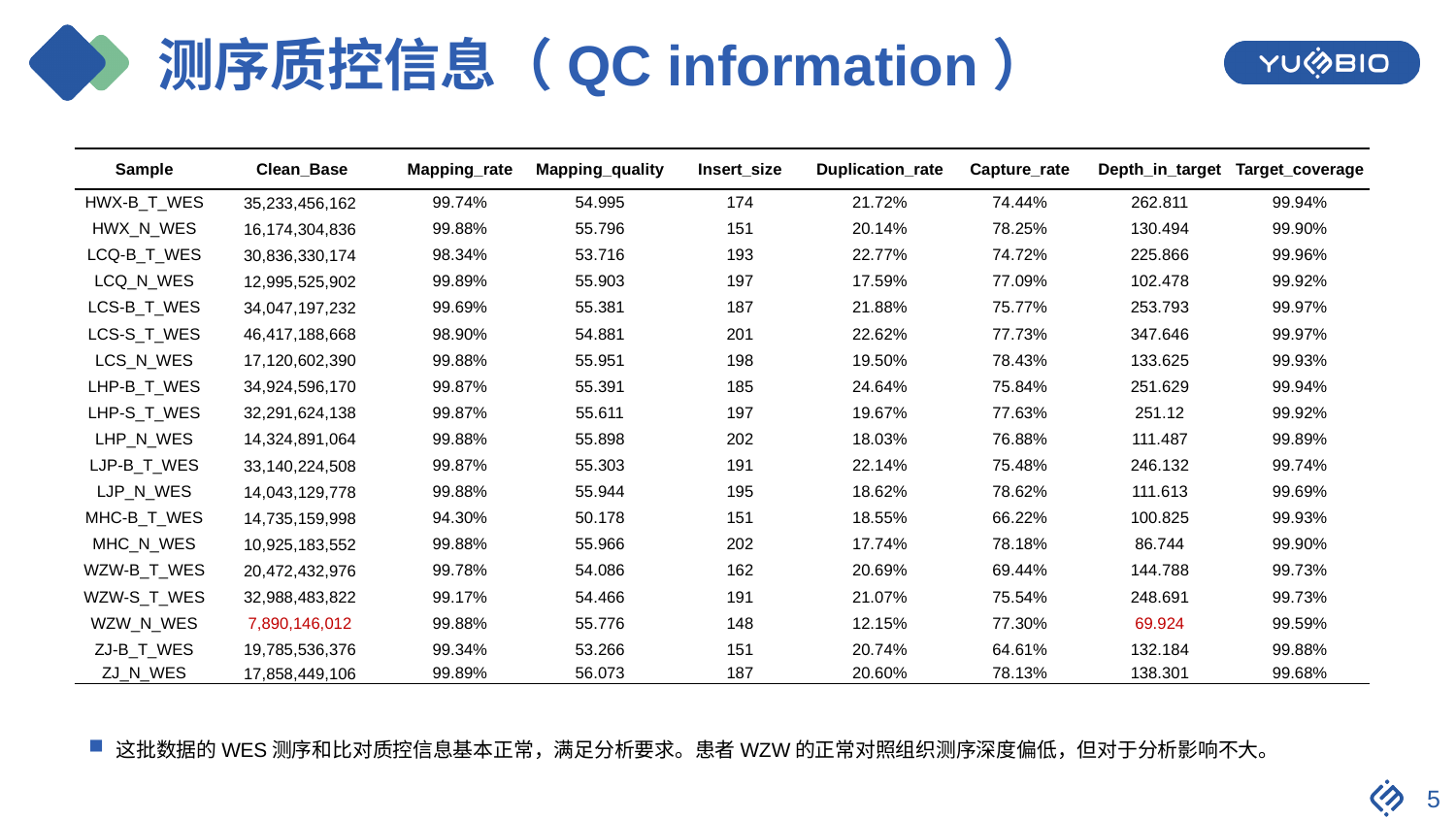

# 测序质控信息（QC information）
| Sample | Clean\_Base | Mapping\_rate | Mapping\_quality | Insert\_size | Duplication\_rate | Capture\_rate | Depth\_in\_target | Target\_coverage |
| --- | --- | --- | --- | --- | --- | --- | --- | --- |
| HWX-B\_T\_WES | 35,233,456,162 | 99.74% | 54.995 | 174 | 21.72% | 74.44% | 262.811 | 99.94% |
| HWX\_N\_WES | 16,174,304,836 | 99.88% | 55.796 | 151 | 20.14% | 78.25% | 130.494 | 99.90% |
| LCQ-B\_T\_WES | 30,836,330,174 | 98.34% | 53.716 | 193 | 22.77% | 74.72% | 225.866 | 99.96% |
| LCQ\_N\_WES | 12,995,525,902 | 99.89% | 55.903 | 197 | 17.59% | 77.09% | 102.478 | 99.92% |
| LCS-B\_T\_WES | 34,047,197,232 | 99.69% | 55.381 | 187 | 21.88% | 75.77% | 253.793 | 99.97% |
| LCS-S\_T\_WES | 46,417,188,668 | 98.90% | 54.881 | 201 | 22.62% | 77.73% | 347.646 | 99.97% |
| LCS\_N\_WES | 17,120,602,390 | 99.88% | 55.951 | 198 | 19.50% | 78.43% | 133.625 | 99.93% |
| LHP-B\_T\_WES | 34,924,596,170 | 99.87% | 55.391 | 185 | 24.64% | 75.84% | 251.629 | 99.94% |
| LHP-S\_T\_WES | 32,291,624,138 | 99.87% | 55.611 | 197 | 19.67% | 77.63% | 251.12 | 99.92% |
| LHP\_N\_WES | 14,324,891,064 | 99.88% | 55.898 | 202 | 18.03% | 76.88% | 111.487 | 99.89% |
| LJP-B\_T\_WES | 33,140,224,508 | 99.87% | 55.303 | 191 | 22.14% | 75.48% | 246.132 | 99.74% |
| LJP\_N\_WES | 14,043,129,778 | 99.88% | 55.944 | 195 | 18.62% | 78.62% | 111.613 | 99.69% |
| MHC-B\_T\_WES | 14,735,159,998 | 94.30% | 50.178 | 151 | 18.55% | 66.22% | 100.825 | 99.93% |
| MHC\_N\_WES | 10,925,183,552 | 99.88% | 55.966 | 202 | 17.74% | 78.18% | 86.744 | 99.90% |
| WZW-B\_T\_WES | 20,472,432,976 | 99.78% | 54.086 | 162 | 20.69% | 69.44% | 144.788 | 99.73% |
| WZW-S\_T\_WES | 32,988,483,822 | 99.17% | 54.466 | 191 | 21.07% | 75.54% | 248.691 | 99.73% |
| WZW\_N\_WES | 7,890,146,012 | 99.88% | 55.776 | 148 | 12.15% | 77.30% | 69.924 | 99.59% |
| ZJ-B\_T\_WES | 19,785,536,376 | 99.34% | 53.266 | 151 | 20.74% | 64.61% | 132.184 | 99.88% |
| ZJ\_N\_WES | 17,858,449,106 | 99.89% | 56.073 | 187 | 20.60% | 78.13% | 138.301 | 99.68% |
这批数据的WES测序和比对质控信息基本正常，满足分析要求。患者WZW的正常对照组织测序深度偏低，但对于分析影响不大。